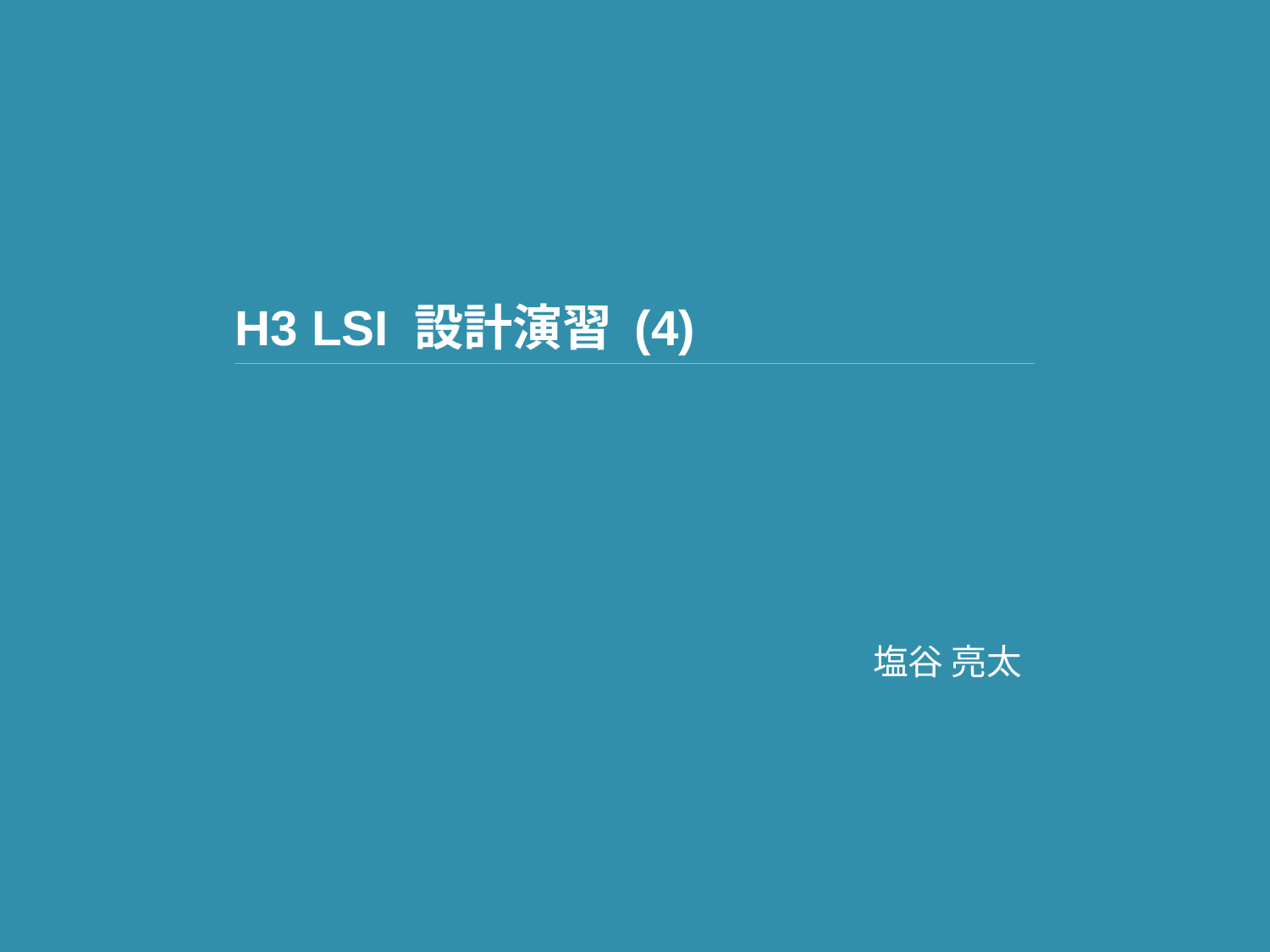

# H3 LSI 設計演習 (4)
　塩谷 亮太